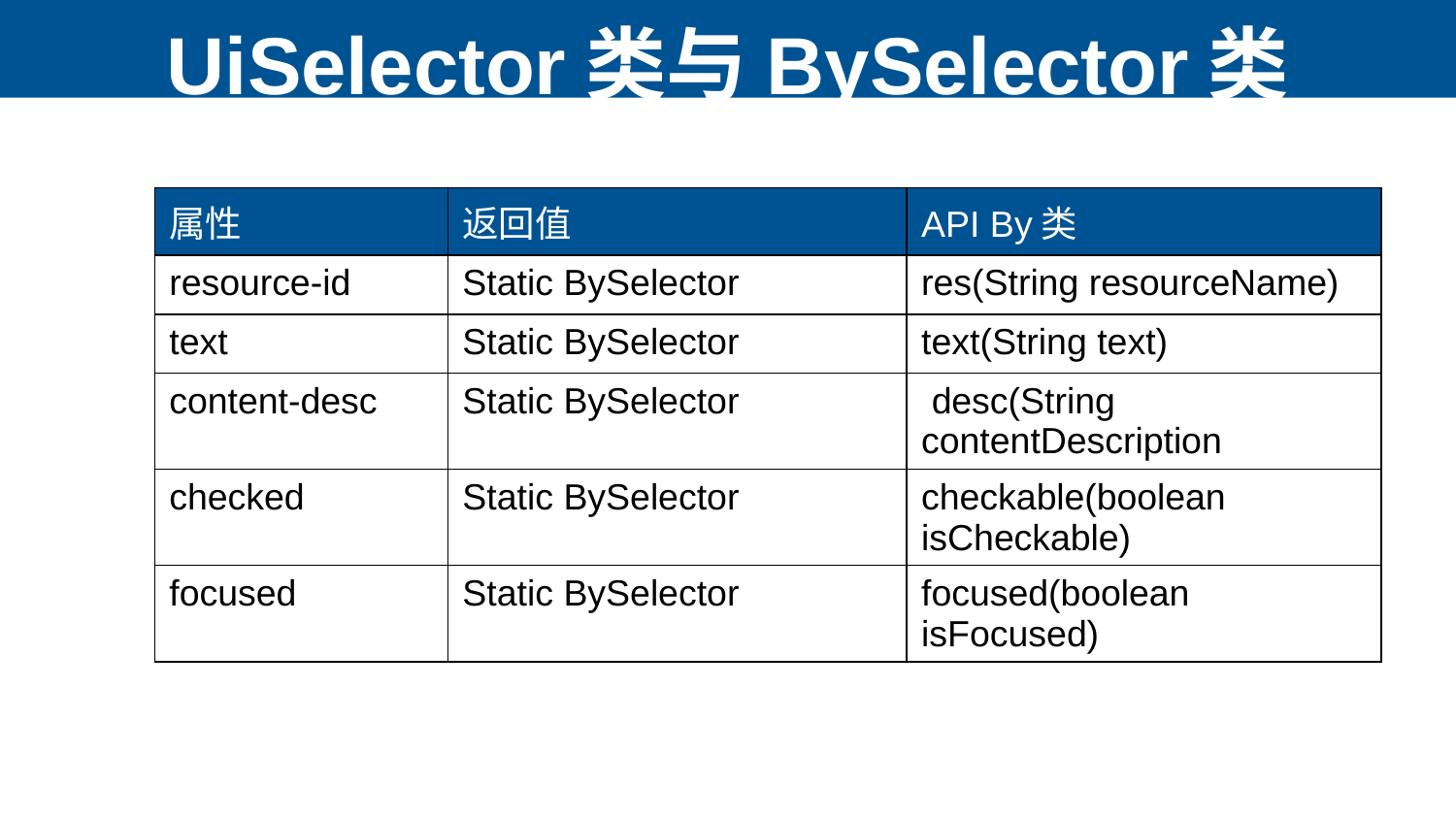

# UiSelector类与BySelector类
| 属性 | 返回值 | API By类 |
| --- | --- | --- |
| resource-id | Static BySelector | res(String resourceName) |
| text | Static BySelector | text(String text) |
| content-desc | Static BySelector | desc(String contentDescription |
| checked | Static BySelector | checkable(boolean isCheckable) |
| focused | Static BySelector | focused(boolean isFocused) |